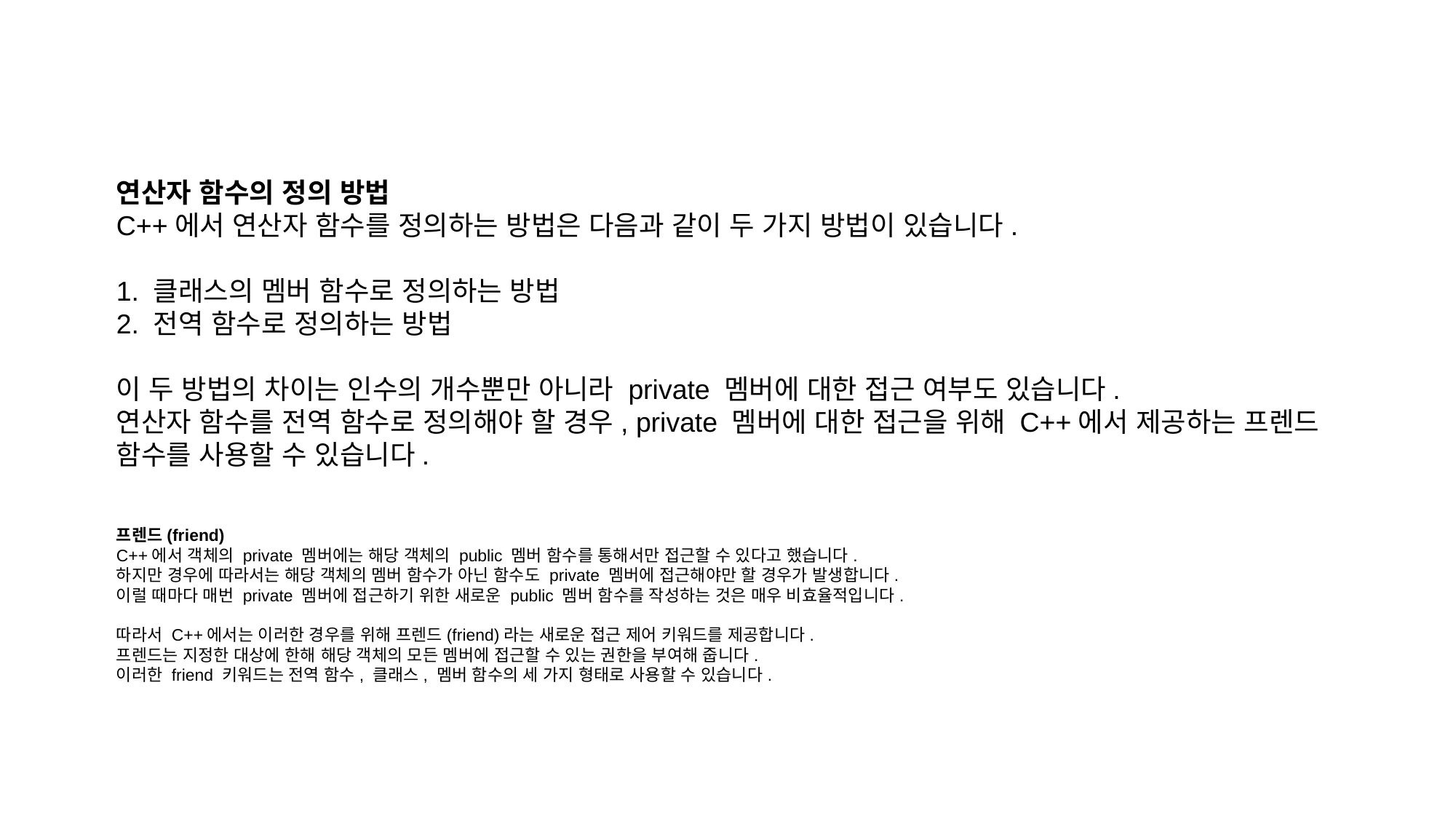

연산자 함수의 정의 방법
C++에서 연산자 함수를 정의하는 방법은 다음과 같이 두 가지 방법이 있습니다.

1. 클래스의 멤버 함수로 정의하는 방법
2. 전역 함수로 정의하는 방법

이 두 방법의 차이는 인수의 개수뿐만 아니라 private 멤버에 대한 접근 여부도 있습니다.
연산자 함수를 전역 함수로 정의해야 할 경우, private 멤버에 대한 접근을 위해 C++에서 제공하는 프렌드 함수를 사용할 수 있습니다.
프렌드(friend)
C++에서 객체의 private 멤버에는 해당 객체의 public 멤버 함수를 통해서만 접근할 수 있다고 했습니다.
하지만 경우에 따라서는 해당 객체의 멤버 함수가 아닌 함수도 private 멤버에 접근해야만 할 경우가 발생합니다.
이럴 때마다 매번 private 멤버에 접근하기 위한 새로운 public 멤버 함수를 작성하는 것은 매우 비효율적입니다.

따라서 C++에서는 이러한 경우를 위해 프렌드(friend)라는 새로운 접근 제어 키워드를 제공합니다.
프렌드는 지정한 대상에 한해 해당 객체의 모든 멤버에 접근할 수 있는 권한을 부여해 줍니다.
이러한 friend 키워드는 전역 함수, 클래스, 멤버 함수의 세 가지 형태로 사용할 수 있습니다.